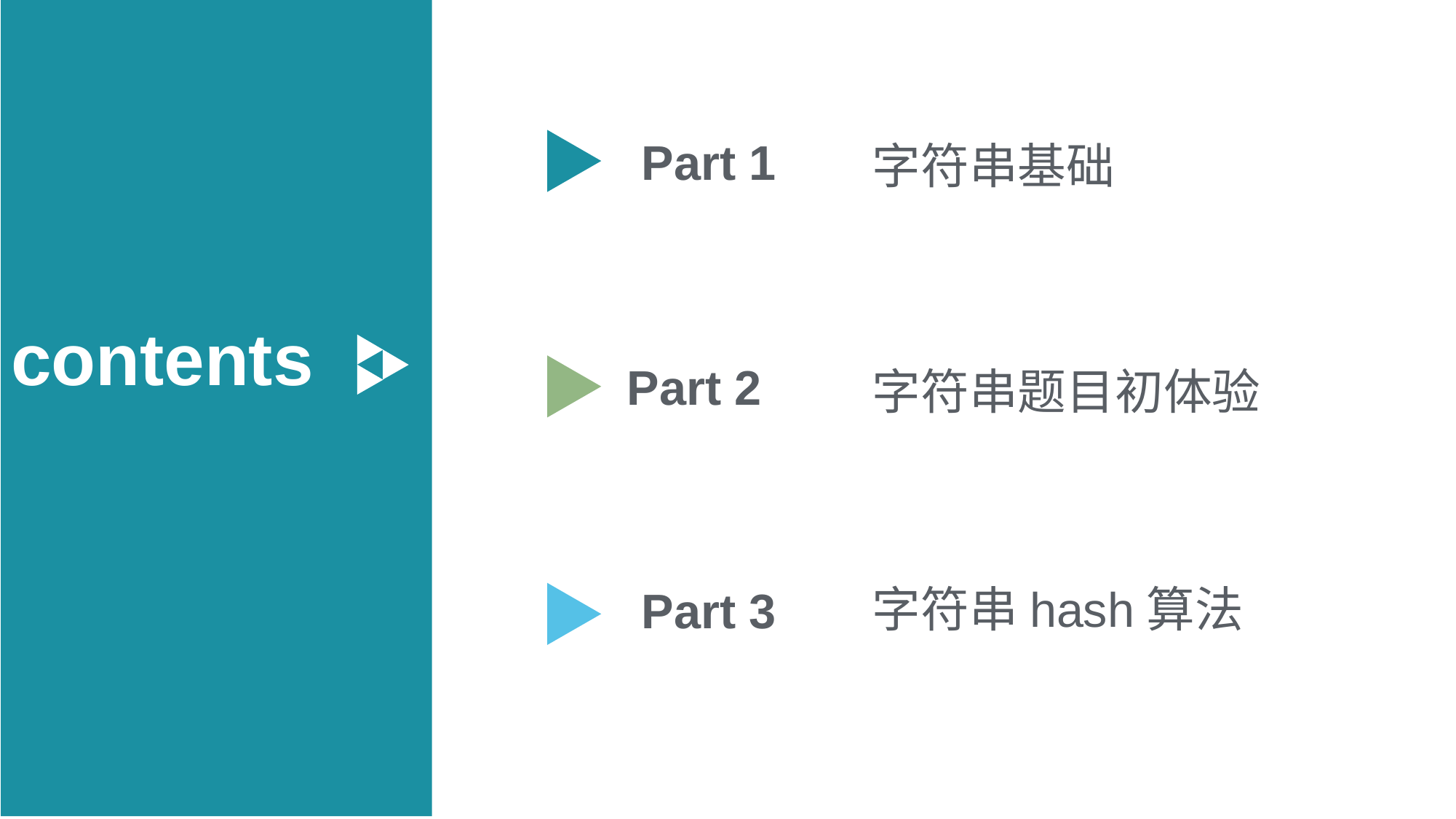

Part 1
字符串基础

contents

Part 2
字符串题目初体验

字符串hash算法
Part 3